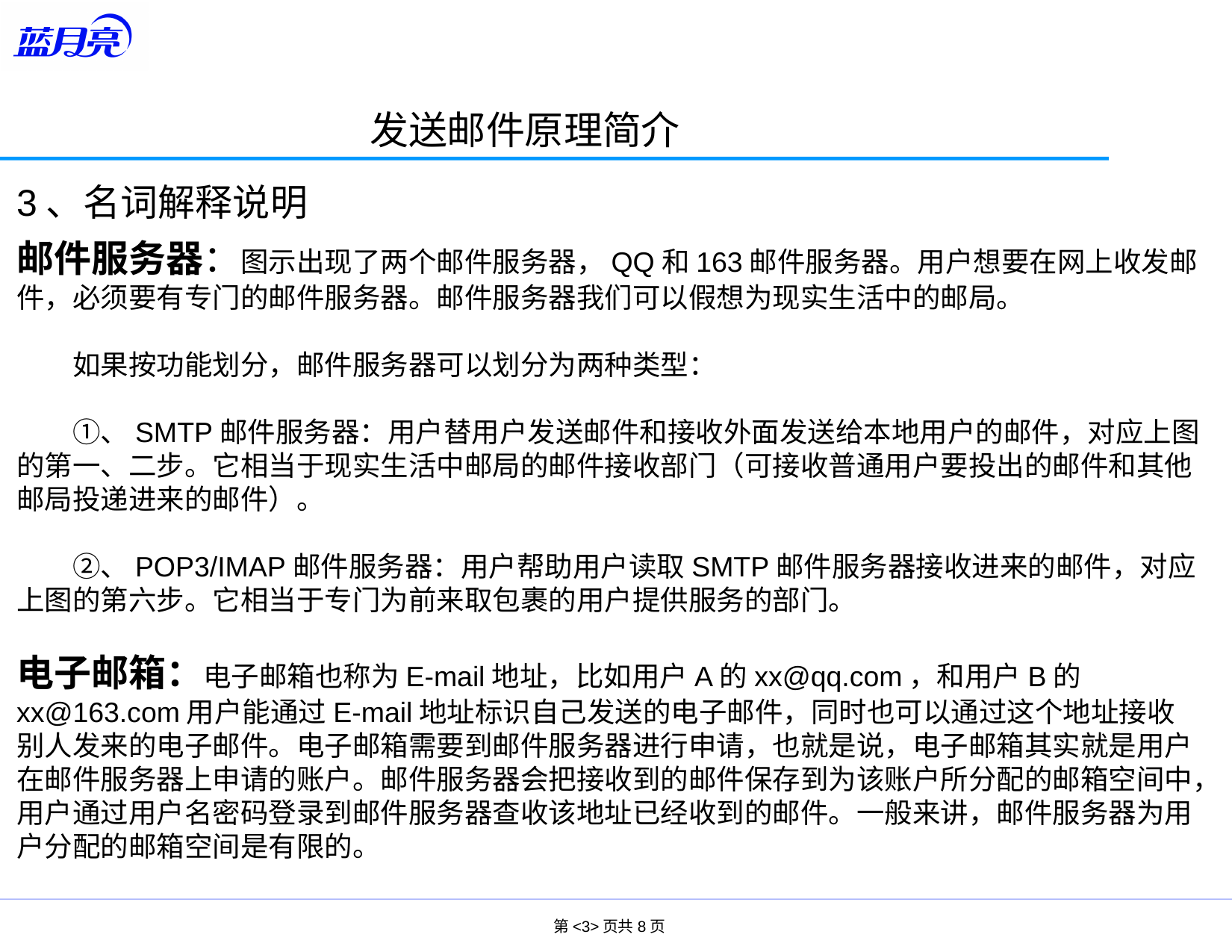

发送邮件原理简介
3、名词解释说明
邮件服务器：图示出现了两个邮件服务器，QQ和163邮件服务器。用户想要在网上收发邮件，必须要有专门的邮件服务器。邮件服务器我们可以假想为现实生活中的邮局。

　　如果按功能划分，邮件服务器可以划分为两种类型：

　　①、SMTP邮件服务器：用户替用户发送邮件和接收外面发送给本地用户的邮件，对应上图的第一、二步。它相当于现实生活中邮局的邮件接收部门（可接收普通用户要投出的邮件和其他邮局投递进来的邮件）。

　　②、POP3/IMAP邮件服务器：用户帮助用户读取SMTP邮件服务器接收进来的邮件，对应上图的第六步。它相当于专门为前来取包裹的用户提供服务的部门。

电子邮箱：电子邮箱也称为E-mail地址，比如用户A的xx@qq.com，和用户B的xx@163.com用户能通过E-mail地址标识自己发送的电子邮件，同时也可以通过这个地址接收别人发来的电子邮件。电子邮箱需要到邮件服务器进行申请，也就是说，电子邮箱其实就是用户在邮件服务器上申请的账户。邮件服务器会把接收到的邮件保存到为该账户所分配的邮箱空间中，用户通过用户名密码登录到邮件服务器查收该地址已经收到的邮件。一般来讲，邮件服务器为用户分配的邮箱空间是有限的。

第<3>页共8页